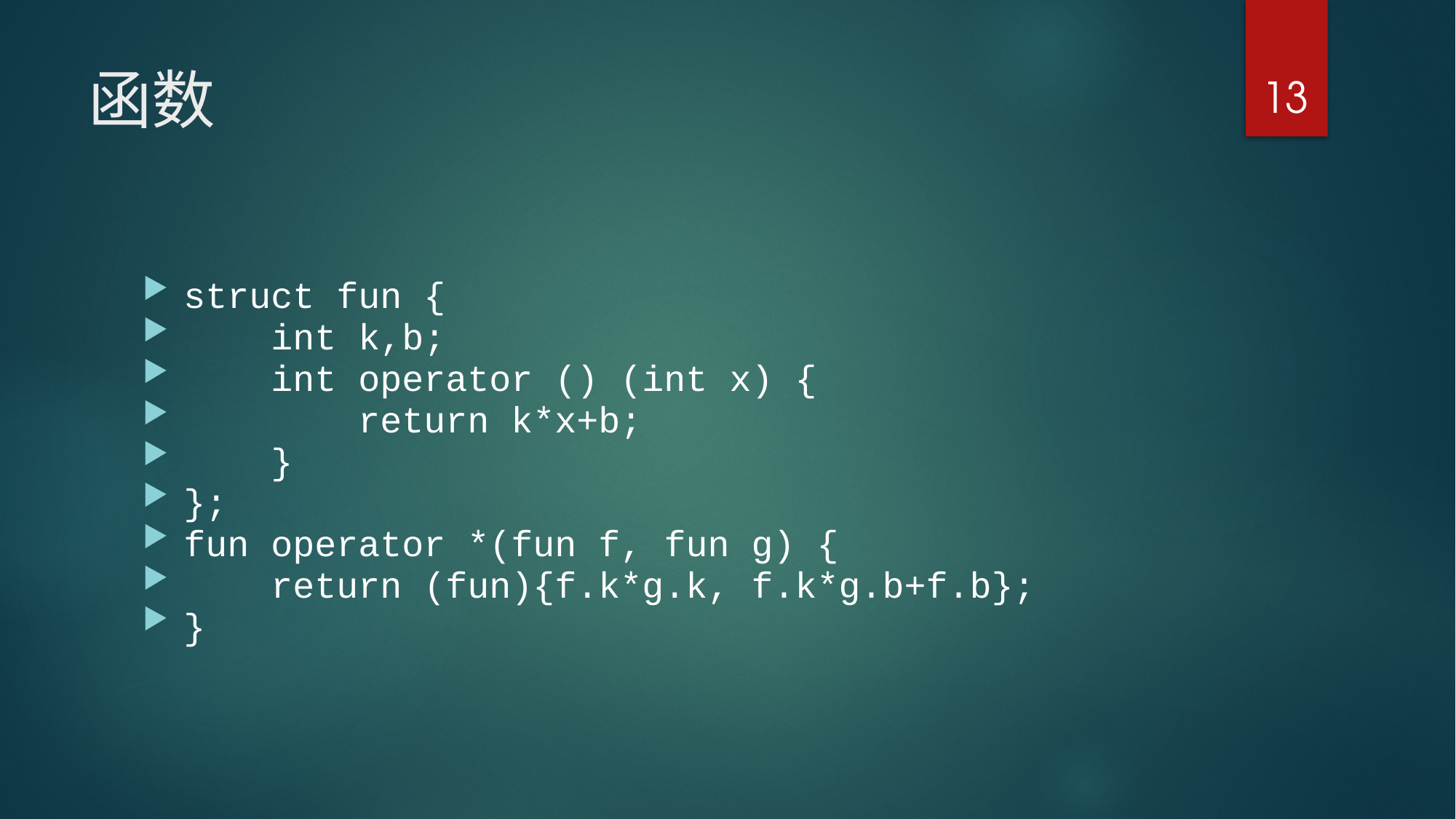

13
# 函数
struct fun {
    int k,b;
    int operator () (int x) {
        return k*x+b;
    }
};
fun operator *(fun f, fun g) {
    return (fun){f.k*g.k, f.k*g.b+f.b};
}